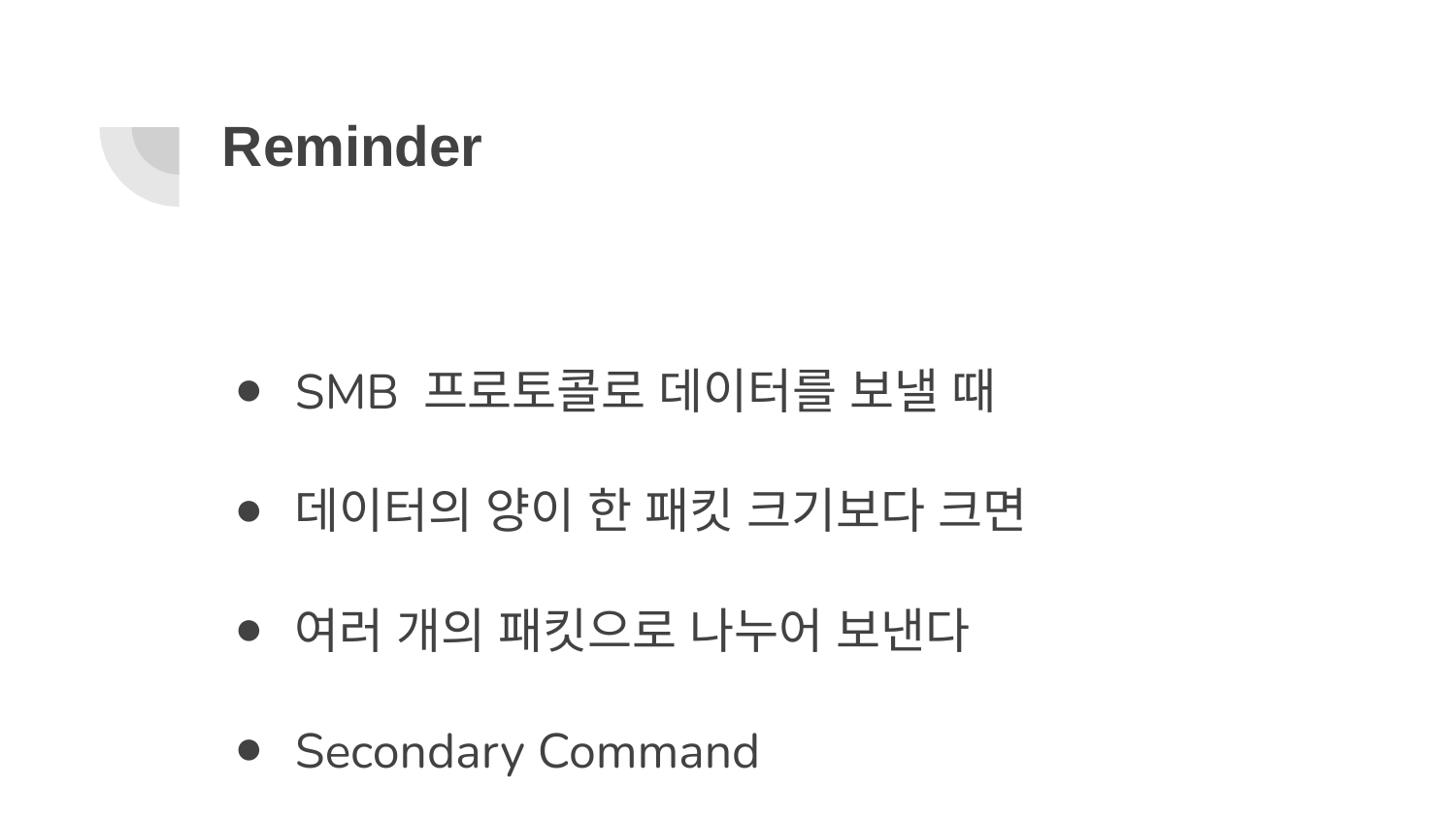

# Reminder
SMB 프로토콜로 데이터를 보낼 때
데이터의 양이 한 패킷 크기보다 크면
여러 개의 패킷으로 나누어 보낸다
Secondary Command